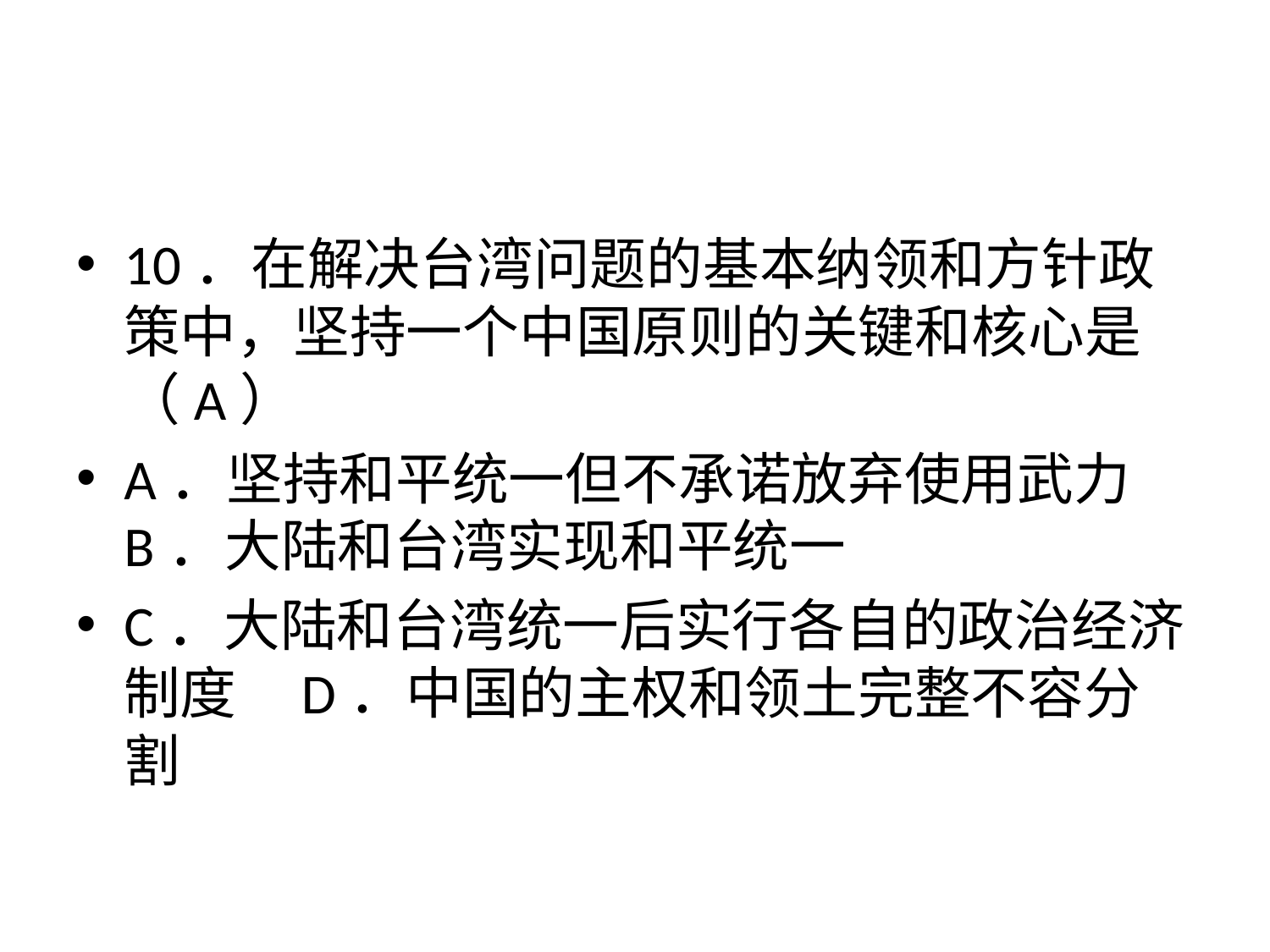

#
10．在解决台湾问题的基本纳领和方针政策中，坚持一个中国原则的关键和核心是（A）
A．坚持和平统一但不承诺放弃使用武力    B．大陆和台湾实现和平统一
C．大陆和台湾统一后实行各自的政治经济制度    D．中国的主权和领土完整不容分割